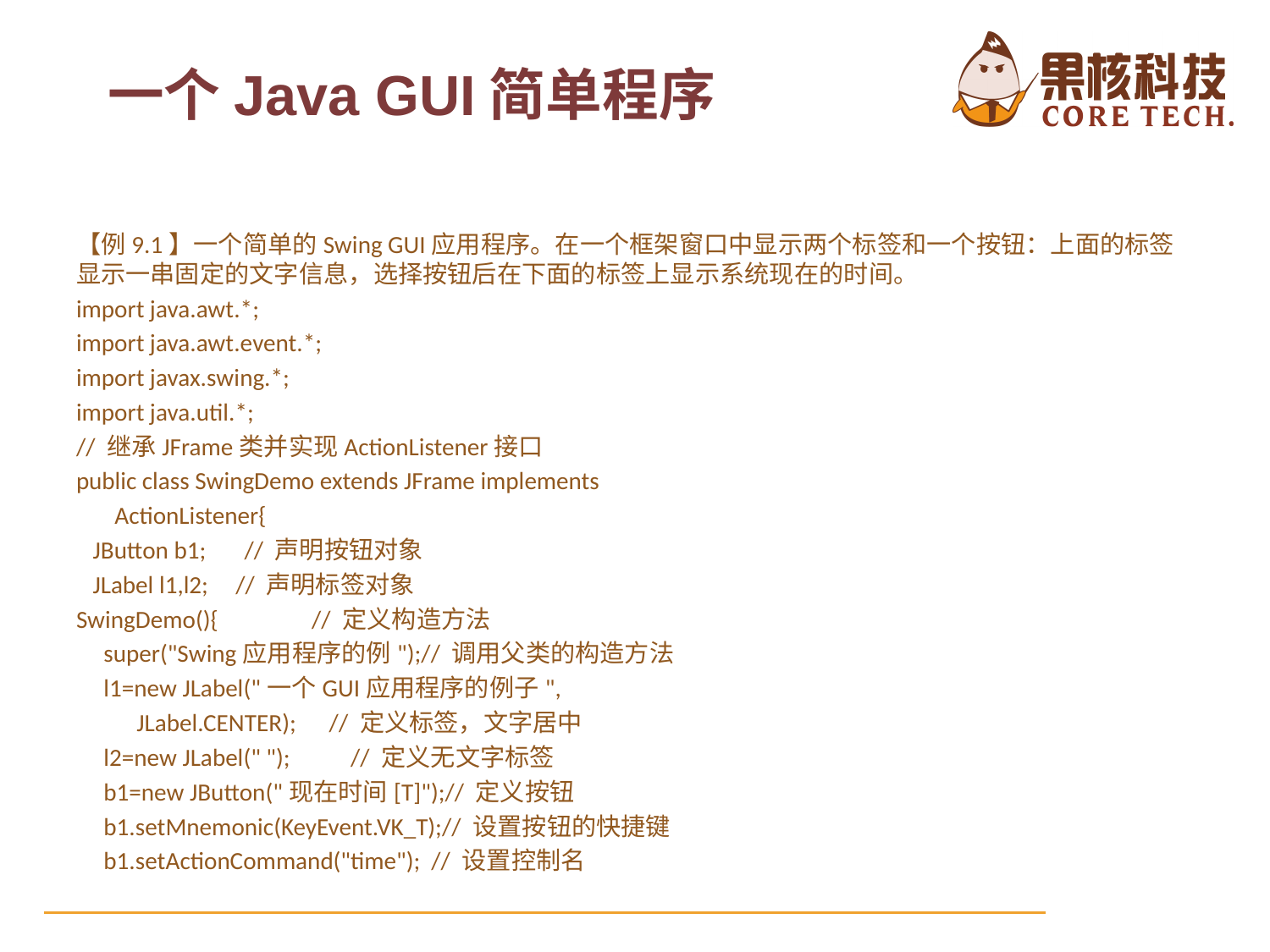

一个Java GUI简单程序
【例9.1】一个简单的Swing GUI应用程序。在一个框架窗口中显示两个标签和一个按钮：上面的标签显示一串固定的文字信息，选择按钮后在下面的标签上显示系统现在的时间。
import java.awt.*;
import java.awt.event.*;
import javax.swing.*;
import java.util.*;
// 继承JFrame类并实现ActionListener接口
public class SwingDemo extends JFrame implements
       ActionListener{
   JButton b1;       // 声明按钮对象
   JLabel l1,l2;     // 声明标签对象
SwingDemo(){                 // 定义构造方法
     super("Swing应用程序的例");// 调用父类的构造方法
     l1=new JLabel("一个GUI应用程序的例子",
           JLabel.CENTER);      // 定义标签，文字居中
     l2=new JLabel(" ");           // 定义无文字标签
     b1=new JButton("现在时间[T]");// 定义按钮
     b1.setMnemonic(KeyEvent.VK_T);// 设置按钮的快捷键
     b1.setActionCommand("time");  // 设置控制名